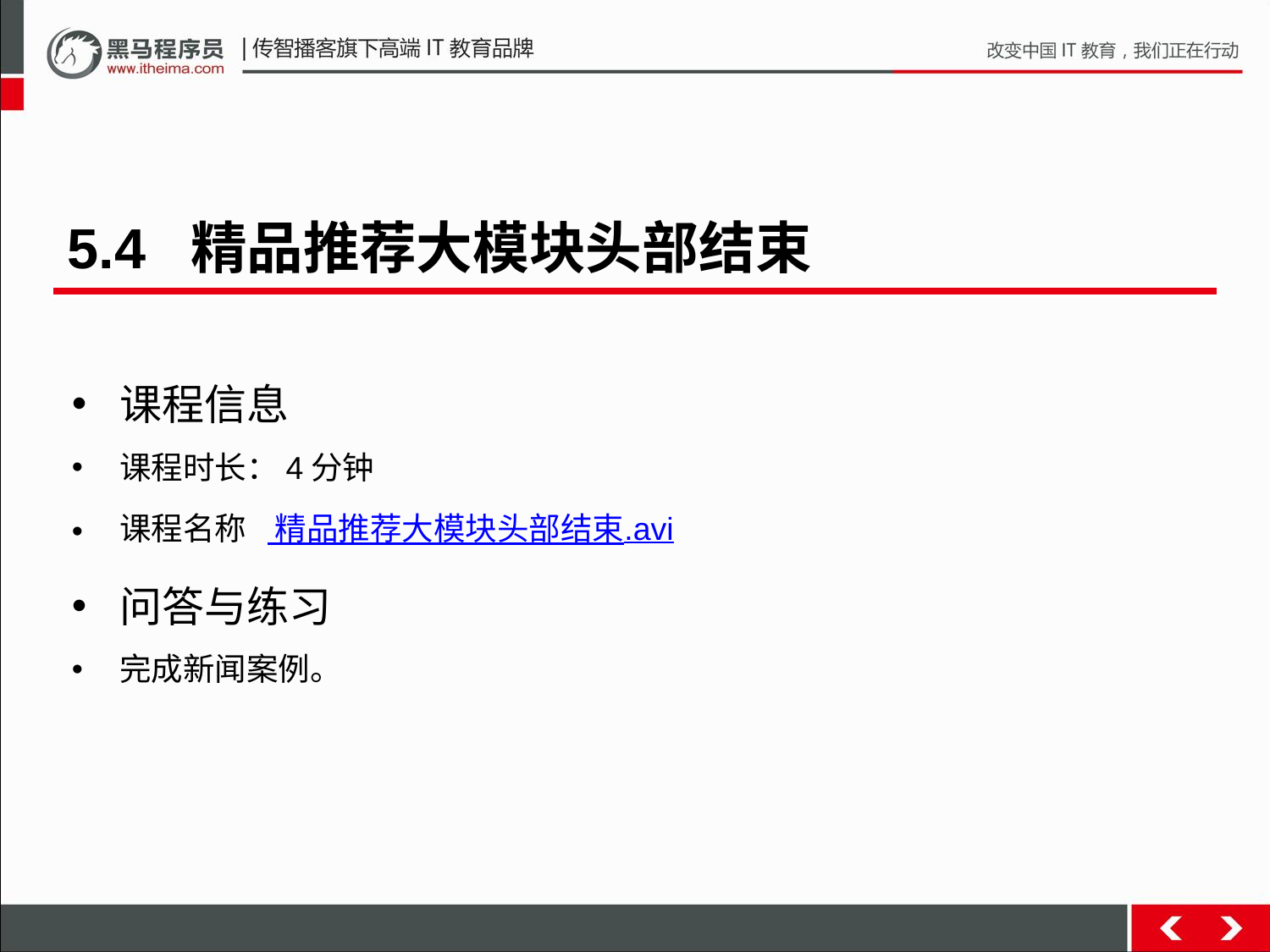

5.4  精品推荐大模块头部结束
课程信息
课程时长：4分钟
课程名称    精品推荐大模块头部结束.avi
问答与练习
完成新闻案例。